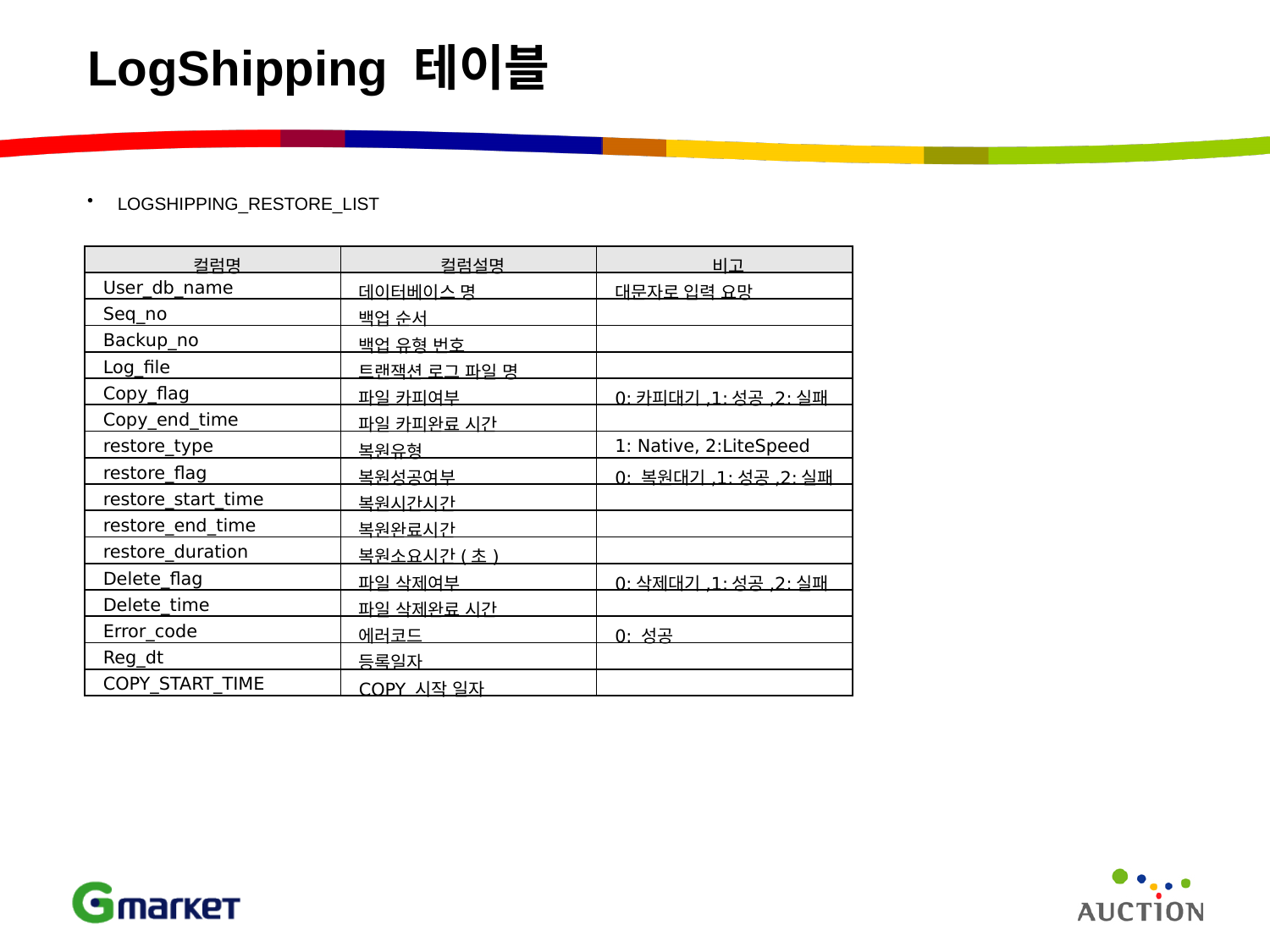

# LogShipping 테이블
LOGSHIPPING_RESTORE_LIST
| 컬럼명 | 컬럼설명 | 비고 |
| --- | --- | --- |
| User\_db\_name | 데이터베이스 명 | 대문자로 입력 요망 |
| Seq\_no | 백업 순서 |  |
| Backup\_no | 백업 유형 번호 |  |
| Log\_file | 트랜잭션 로그 파일 명 |  |
| Copy\_flag | 파일 카피여부 | 0:카피대기,1:성공,2:실패 |
| Copy\_end\_time | 파일 카피완료 시간 |  |
| restore\_type | 복원유형 | 1: Native, 2:LiteSpeed |
| restore\_flag | 복원성공여부 | 0: 복원대기,1:성공,2:실패 |
| restore\_start\_time | 복원시간시간 |  |
| restore\_end\_time | 복원완료시간 |  |
| restore\_duration | 복원소요시간(초) |  |
| Delete\_flag | 파일 삭제여부 | 0:삭제대기,1:성공,2:실패 |
| Delete\_time | 파일 삭제완료 시간 |  |
| Error\_code | 에러코드 | 0: 성공 |
| Reg\_dt | 등록일자 |  |
| COPY\_START\_TIME | COPY 시작 일자 |  |